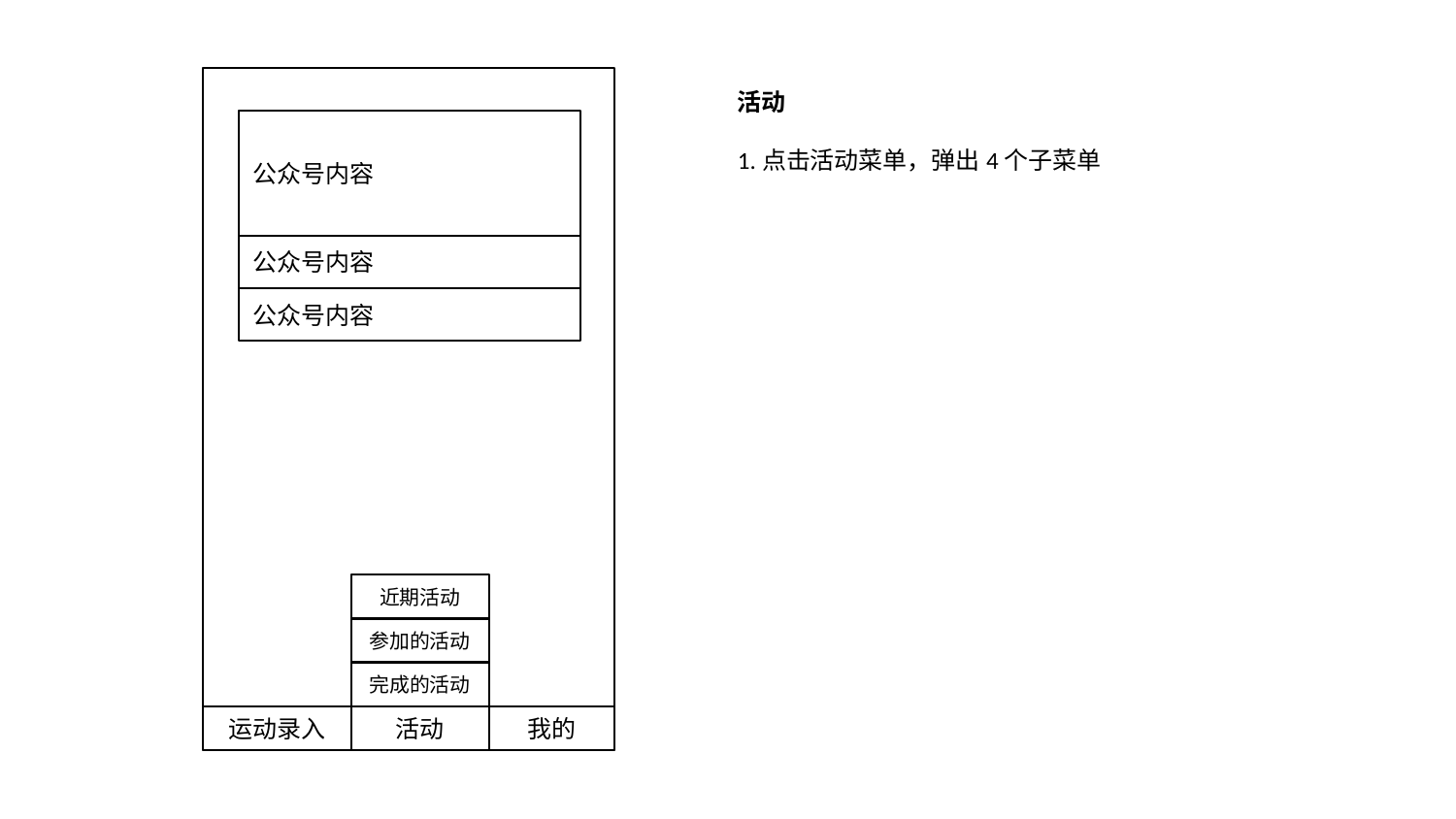

活动

1.点击活动菜单，弹出4个子菜单
公众号内容
公众号内容
公众号内容
近期活动
参加的活动
完成的活动
运动录入
活动
我的